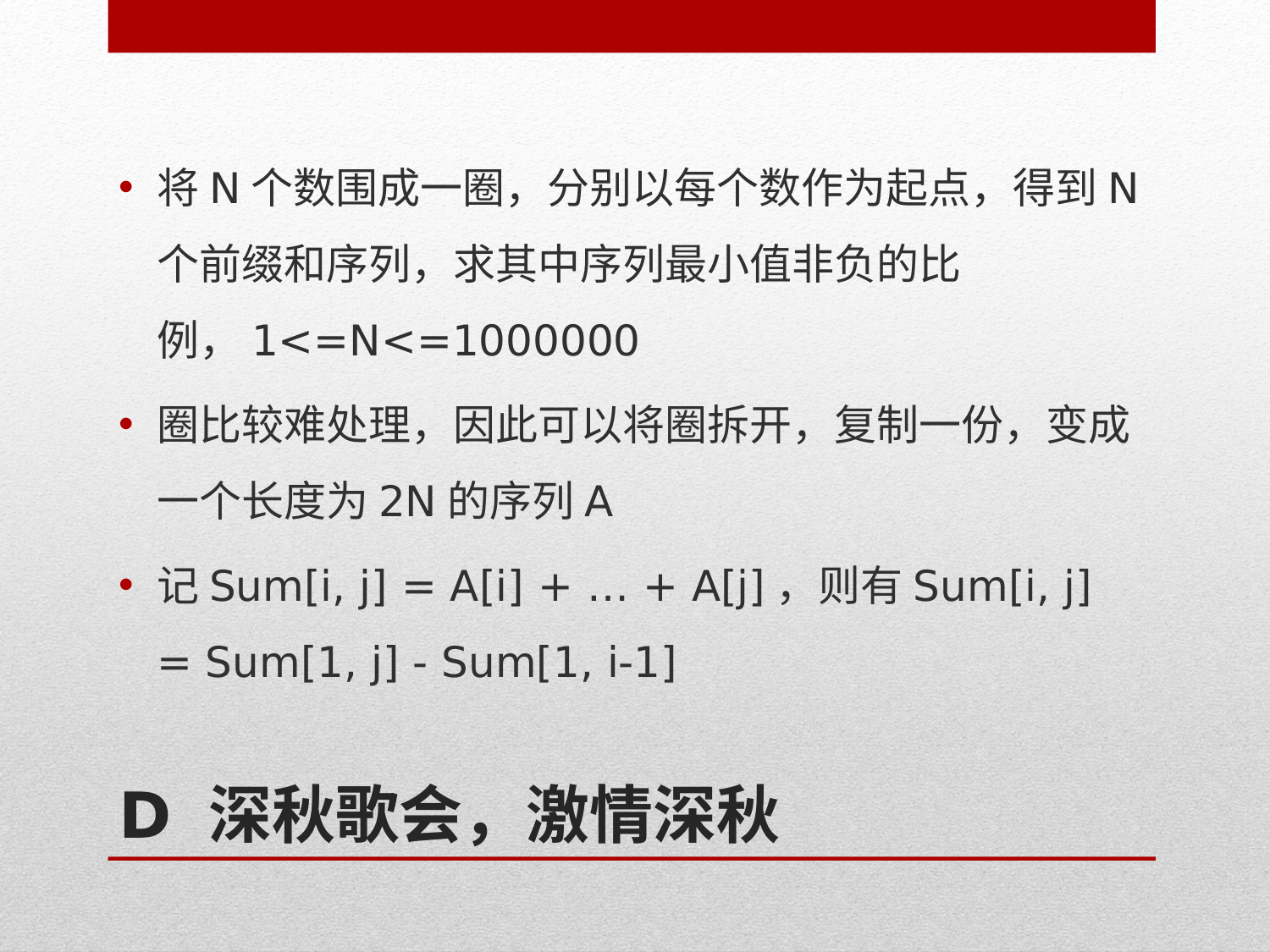

将N个数围成一圈，分别以每个数作为起点，得到N个前缀和序列，求其中序列最小值非负的比例，1<=N<=1000000
圈比较难处理，因此可以将圈拆开，复制一份，变成一个长度为2N的序列A
记Sum[i, j] = A[i] + … + A[j]，则有Sum[i, j] = Sum[1, j] - Sum[1, i-1]
# D 深秋歌会，激情深秋